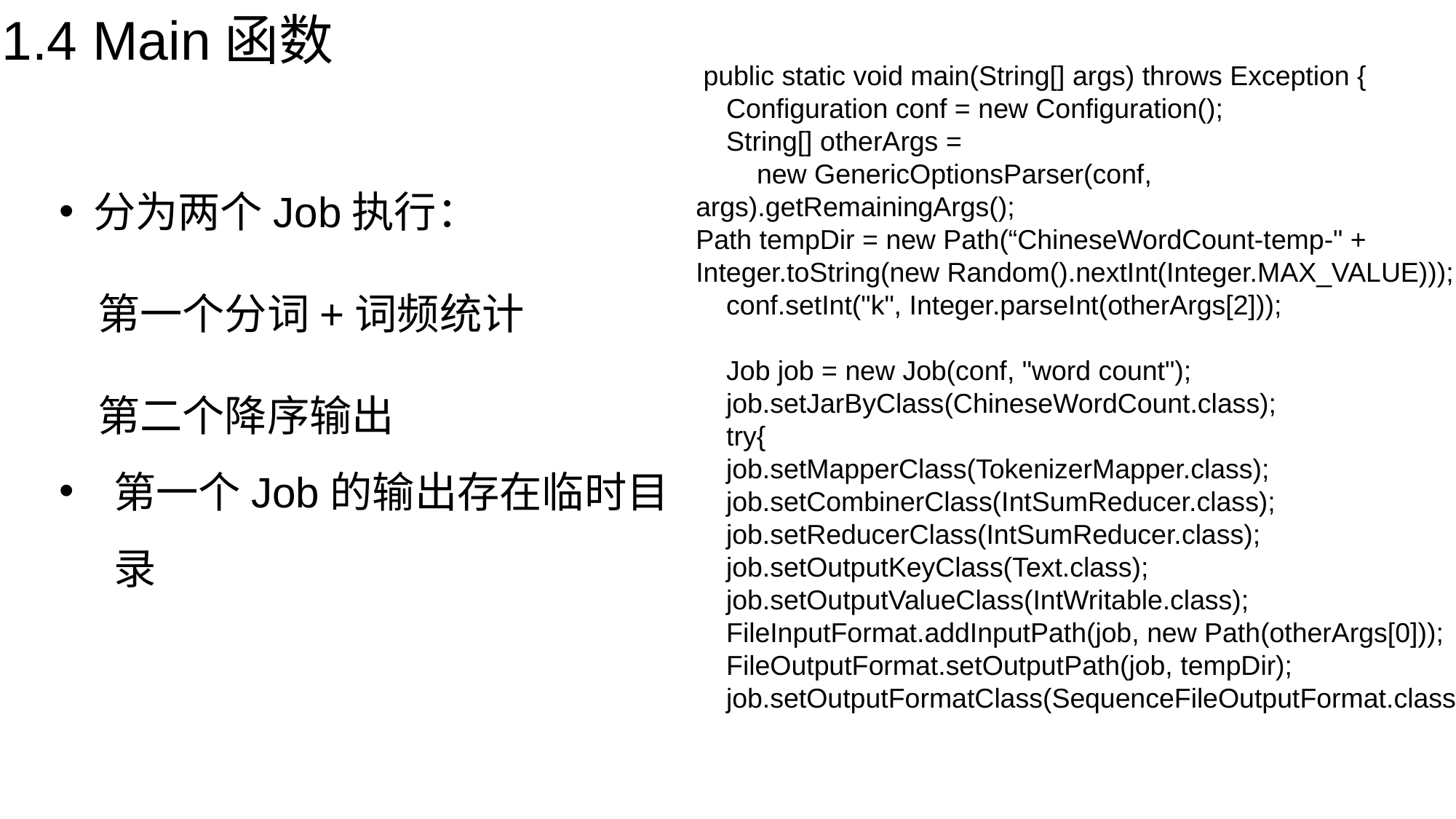

1.4 Main函数
 public static void main(String[] args) throws Exception {
    Configuration conf = new Configuration();
    String[] otherArgs =
        new GenericOptionsParser(conf, args).getRemainingArgs();
Path tempDir = new Path(“ChineseWordCount-temp-" + Integer.toString(new Random().nextInt(Integer.MAX_VALUE)));
    conf.setInt("k", Integer.parseInt(otherArgs[2]));

    Job job = new Job(conf, "word count");
    job.setJarByClass(ChineseWordCount.class);
    try{
    job.setMapperClass(TokenizerMapper.class);
    job.setCombinerClass(IntSumReducer.class);
    job.setReducerClass(IntSumReducer.class);
    job.setOutputKeyClass(Text.class);
    job.setOutputValueClass(IntWritable.class);
    FileInputFormat.addInputPath(job, new Path(otherArgs[0]));
    FileOutputFormat.setOutputPath(job, tempDir);
    job.setOutputFormatClass(SequenceFileOutputFormat.class);
分为两个Job执行：
   第一个分词+词频统计
   第二个降序输出
第一个Job的输出存在临时目录